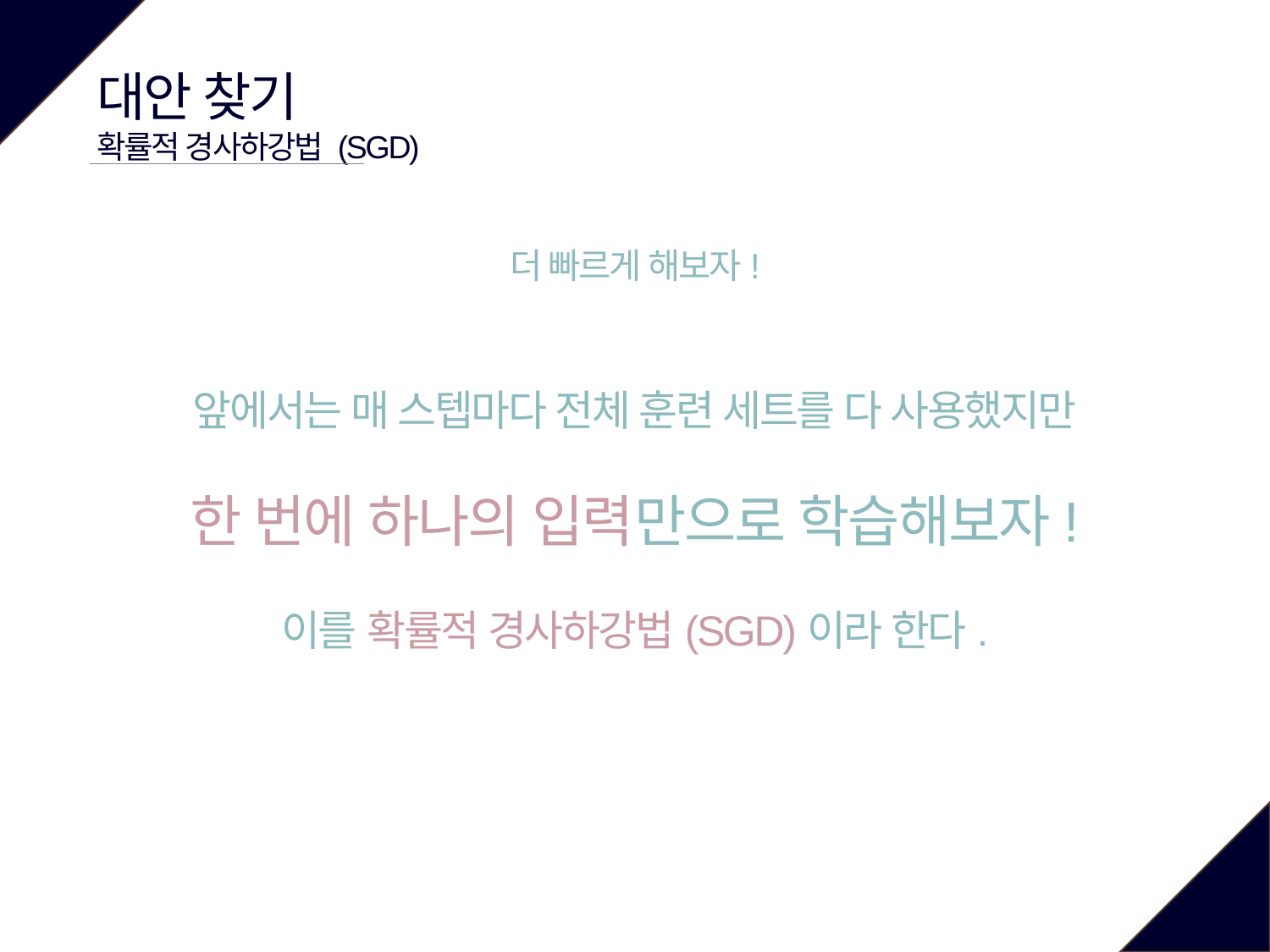

대안 찾기
확률적 경사하강법 (SGD)
더 빠르게 해보자!
앞에서는 매 스텝마다 전체 훈련 세트를 다 사용했지만

한 번에 하나의 입력만으로 학습해보자!

이를 확률적 경사하강법(SGD)이라 한다.